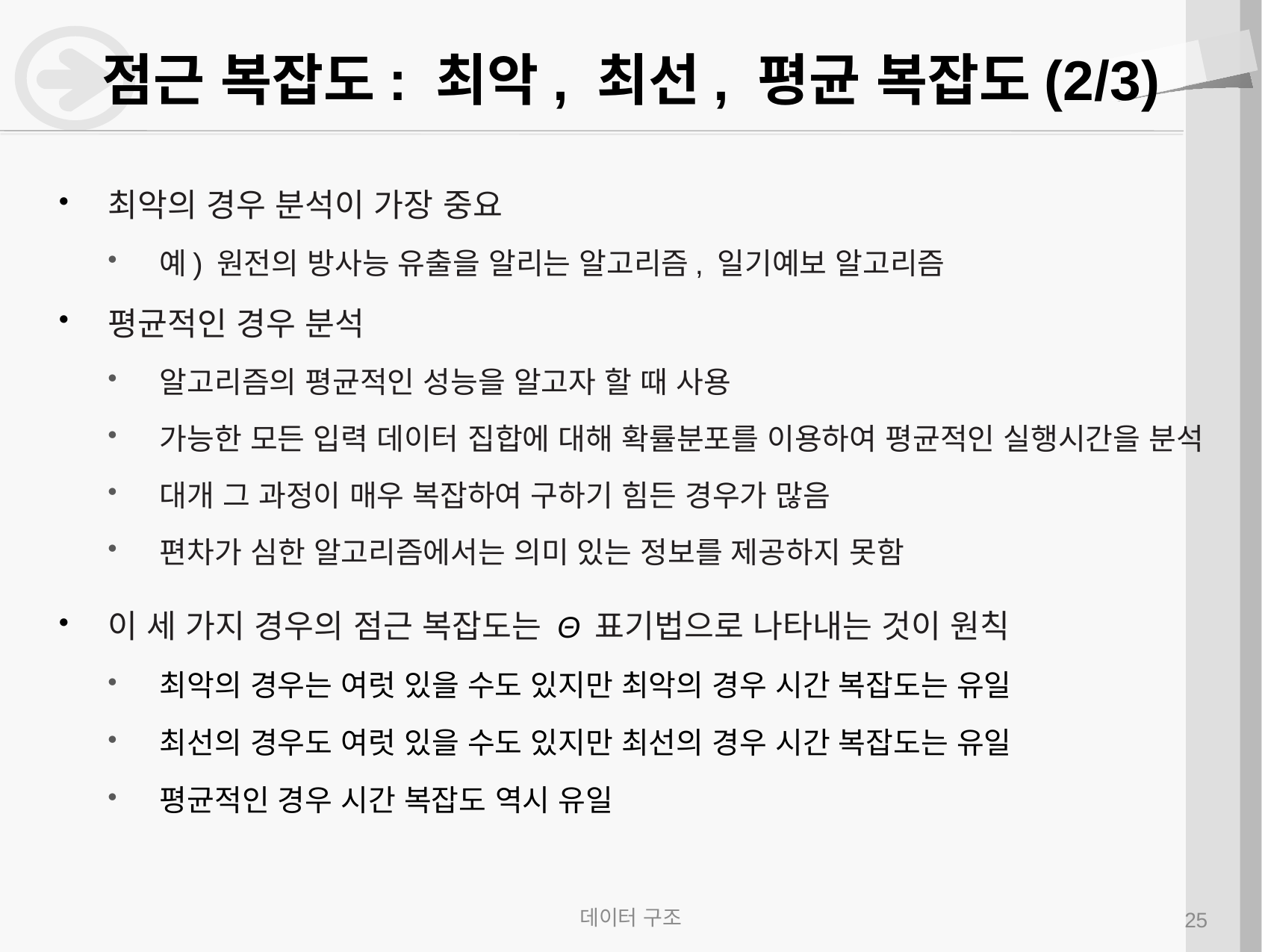

# 점근 복잡도: 최악, 최선, 평균 복잡도(2/3)

최악의 경우 분석이 가장 중요
예) 원전의 방사능 유출을 알리는 알고리즘, 일기예보 알고리즘
평균적인 경우 분석
알고리즘의 평균적인 성능을 알고자 할 때 사용
가능한 모든 입력 데이터 집합에 대해 확률분포를 이용하여 평균적인 실행시간을 분석
대개 그 과정이 매우 복잡하여 구하기 힘든 경우가 많음
편차가 심한 알고리즘에서는 의미 있는 정보를 제공하지 못함

이 세 가지 경우의 점근 복잡도는 Θ 표기법으로 나타내는 것이 원칙
최악의 경우는 여럿 있을 수도 있지만 최악의 경우 시간 복잡도는 유일
최선의 경우도 여럿 있을 수도 있지만 최선의 경우 시간 복잡도는 유일
평균적인 경우 시간 복잡도 역시 유일

데이터 구조
25